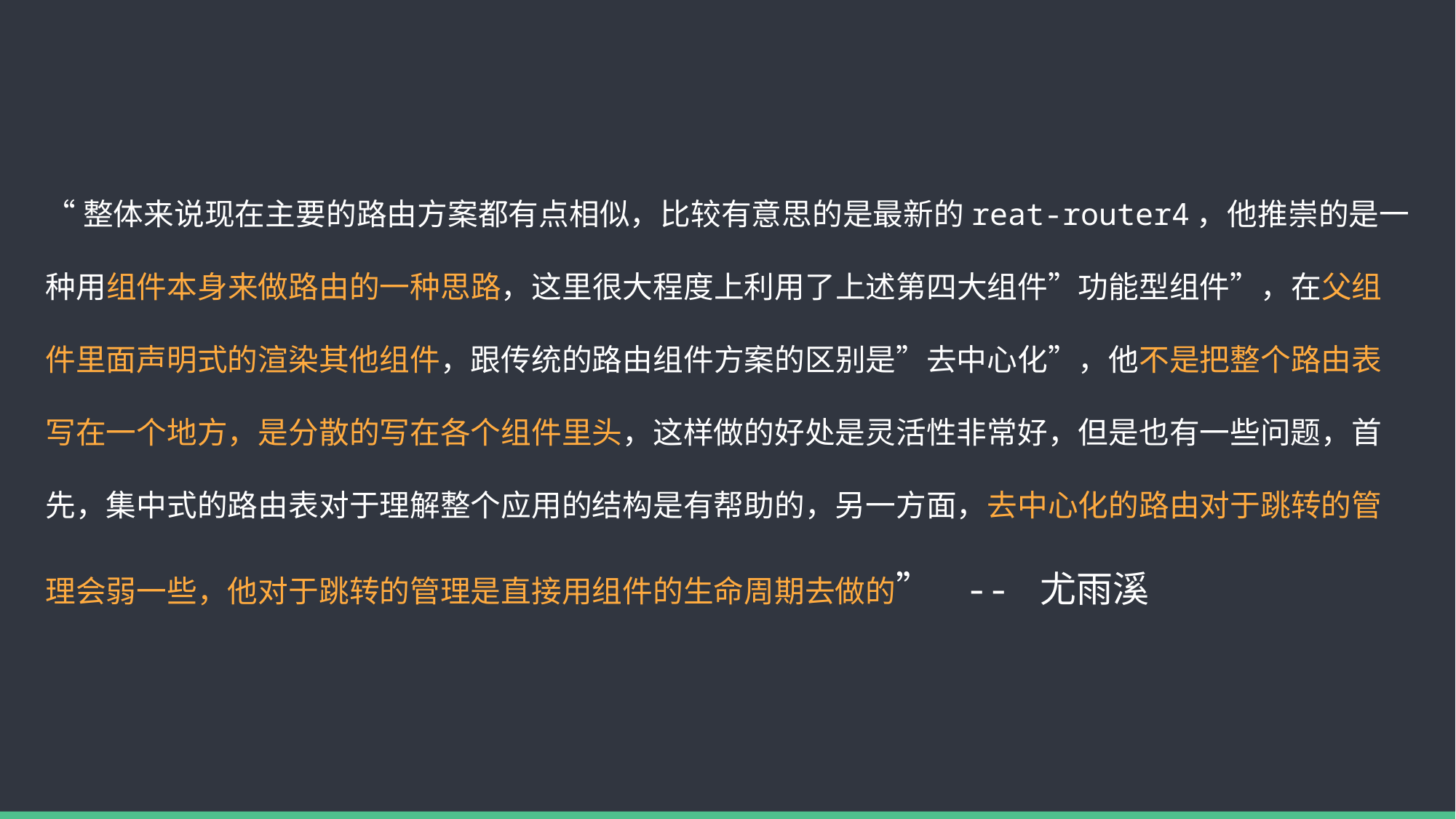

“整体来说现在主要的路由方案都有点相似，比较有意思的是最新的reat-router4，他推崇的是一种用组件本身来做路由的一种思路，这里很大程度上利用了上述第四大组件”功能型组件”，在父组件里面声明式的渲染其他组件，跟传统的路由组件方案的区别是”去中心化”，他不是把整个路由表写在一个地方，是分散的写在各个组件里头，这样做的好处是灵活性非常好，但是也有一些问题，首先，集中式的路由表对于理解整个应用的结构是有帮助的，另一方面，去中心化的路由对于跳转的管理会弱一些，他对于跳转的管理是直接用组件的生命周期去做的”   -- 尤雨溪